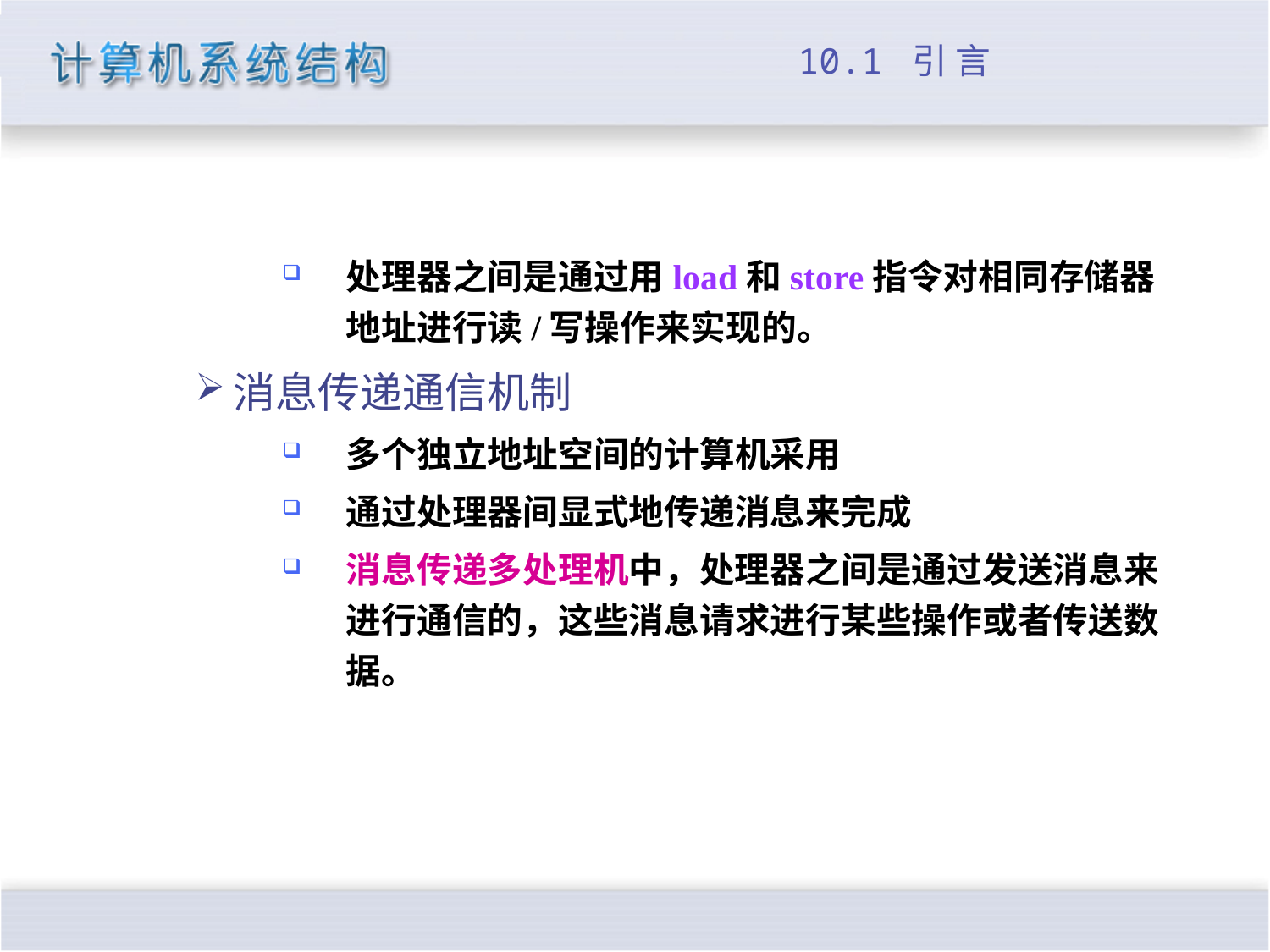

# 10.1 引 言
处理器之间是通过用load和store指令对相同存储器地址进行读/写操作来实现的。
消息传递通信机制
多个独立地址空间的计算机采用
通过处理器间显式地传递消息来完成
消息传递多处理机中，处理器之间是通过发送消息来进行通信的，这些消息请求进行某些操作或者传送数据。